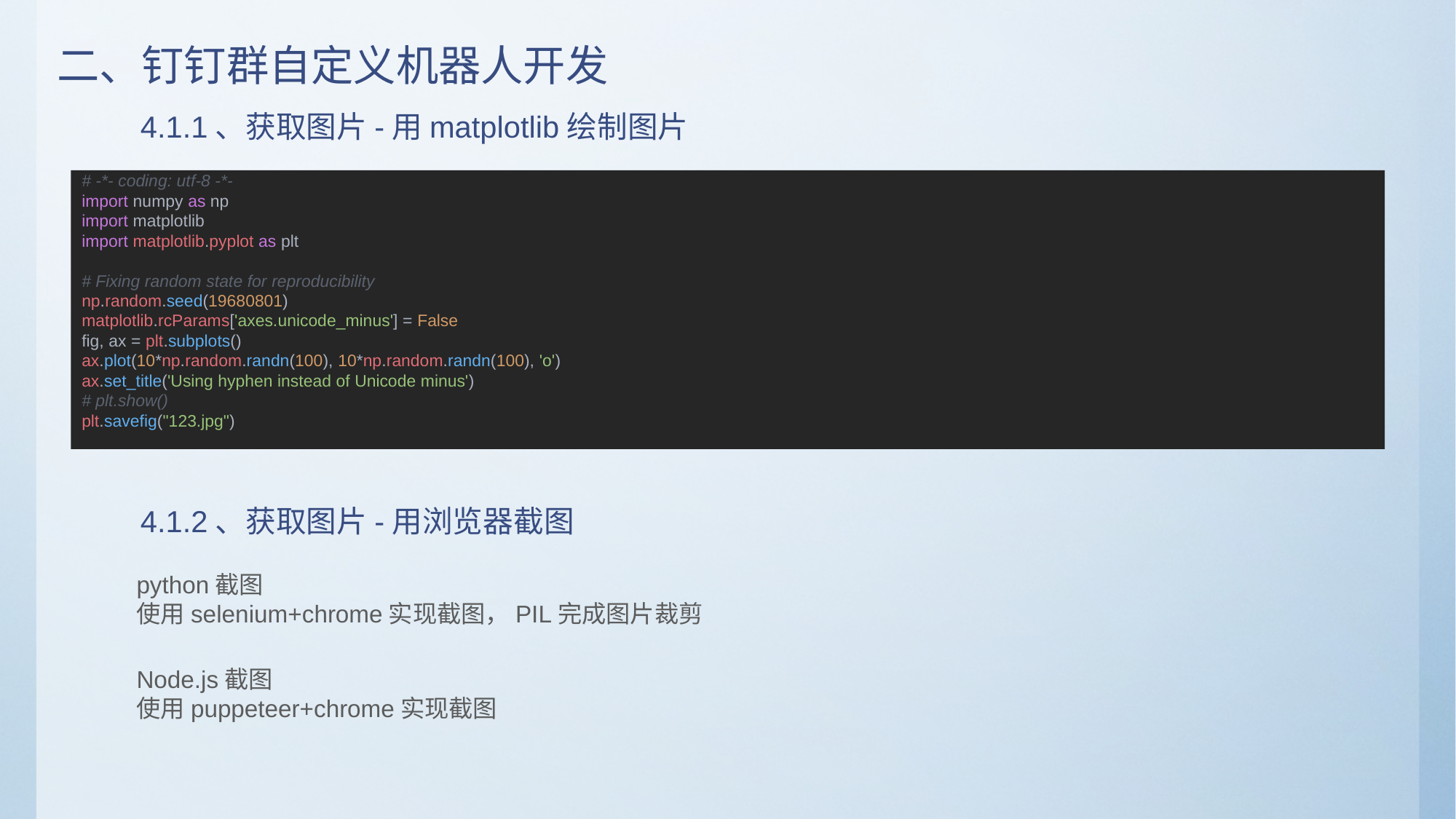

# 二、钉钉群自定义机器人开发
4.1.1、获取图片-用matplotlib绘制图片
# -*- coding: utf-8 -*-
import numpy as np
import matplotlib
import matplotlib.pyplot as plt

# Fixing random state for reproducibility
np.random.seed(19680801)
matplotlib.rcParams['axes.unicode_minus'] = False
fig, ax = plt.subplots()
ax.plot(10*np.random.randn(100), 10*np.random.randn(100), 'o')
ax.set_title('Using hyphen instead of Unicode minus')
# plt.show()
plt.savefig("123.jpg")
4.1.2、获取图片-用浏览器截图
python截图
使用selenium+chrome实现截图，PIL完成图片裁剪
Node.js截图
使用puppeteer+chrome实现截图